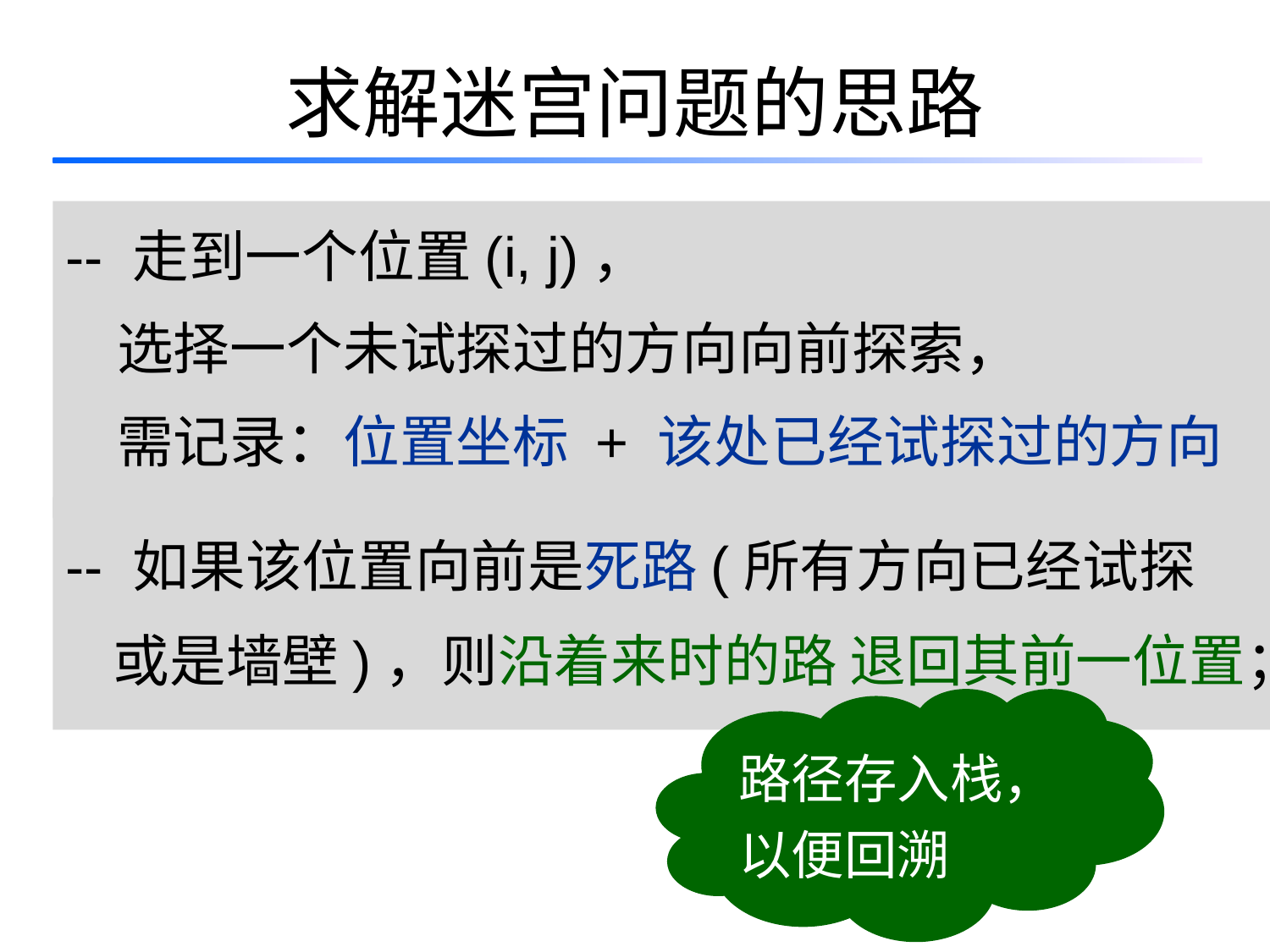

# 求解迷宫问题的思路

-- 走到一个位置(i, j)，
   选择一个未试探过的方向向前探索，
   需记录：位置坐标 + 该处已经试探过的方向
-- 如果该位置向前是死路(所有方向已经试探 或是墙壁)，则沿着来时的路 退回其前一位置；
路径存入栈，
以便回溯